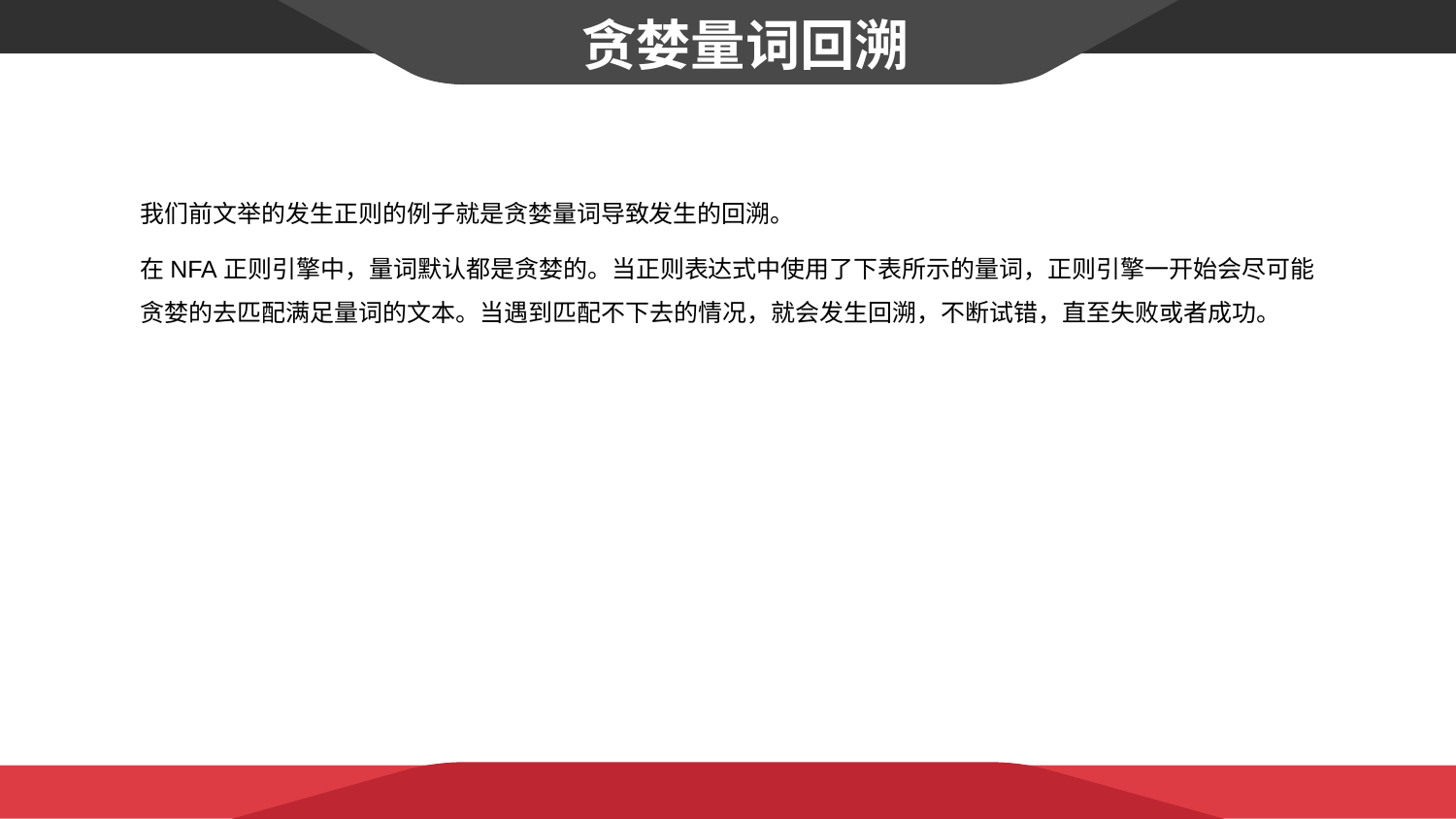

贪婪量词回溯
我们前文举的发生正则的例子就是贪婪量词导致发生的回溯。
在NFA正则引擎中，量词默认都是贪婪的。当正则表达式中使用了下表所示的量词，正则引擎一开始会尽可能贪婪的去匹配满足量词的文本。当遇到匹配不下去的情况，就会发生回溯，不断试错，直至失败或者成功。